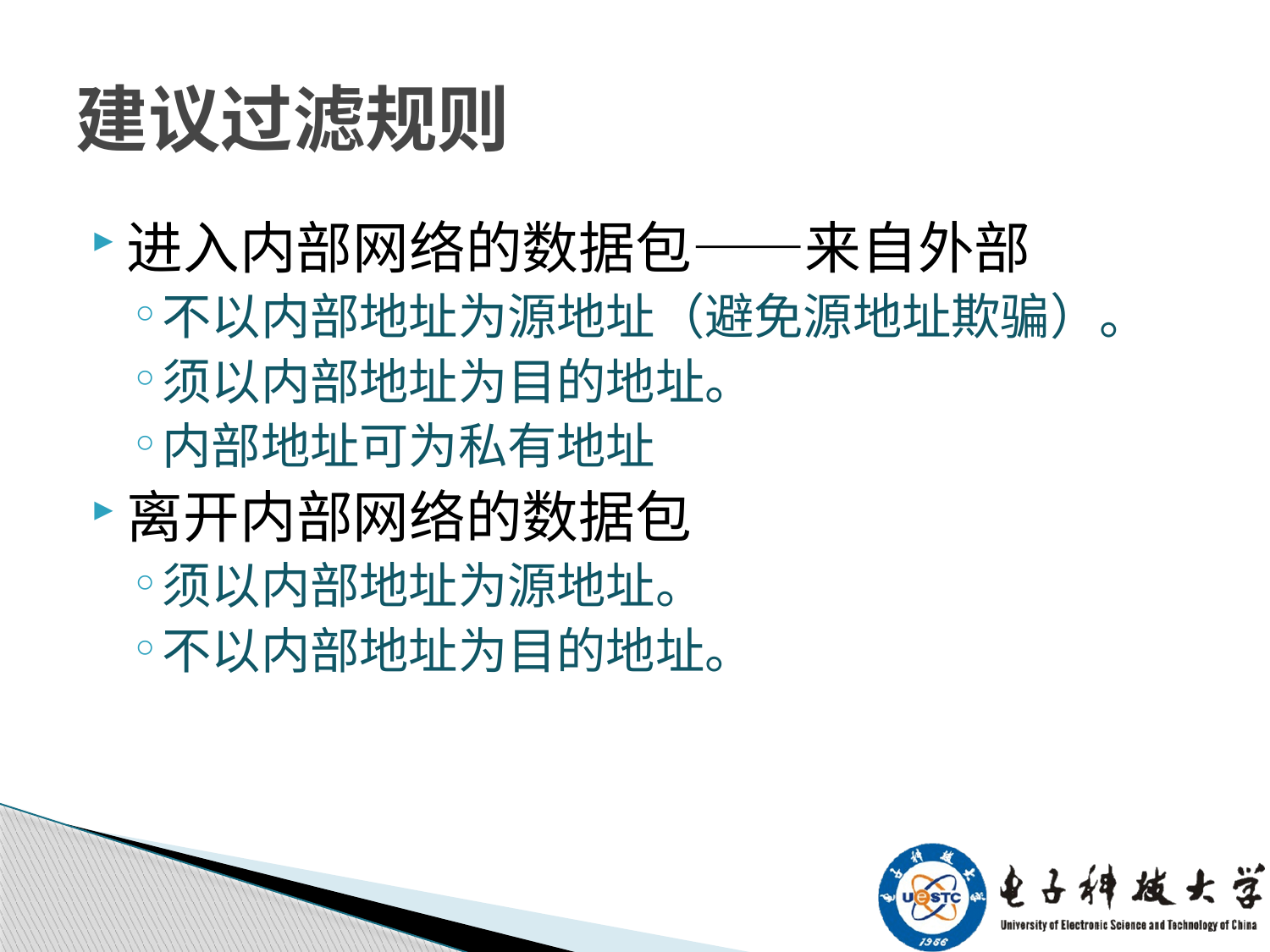

# 建议过滤规则

进入内部网络的数据包——来自外部
不以内部地址为源地址（避免源地址欺骗）。
须以内部地址为目的地址。
内部地址可为私有地址
离开内部网络的数据包
须以内部地址为源地址。
不以内部地址为目的地址。
32